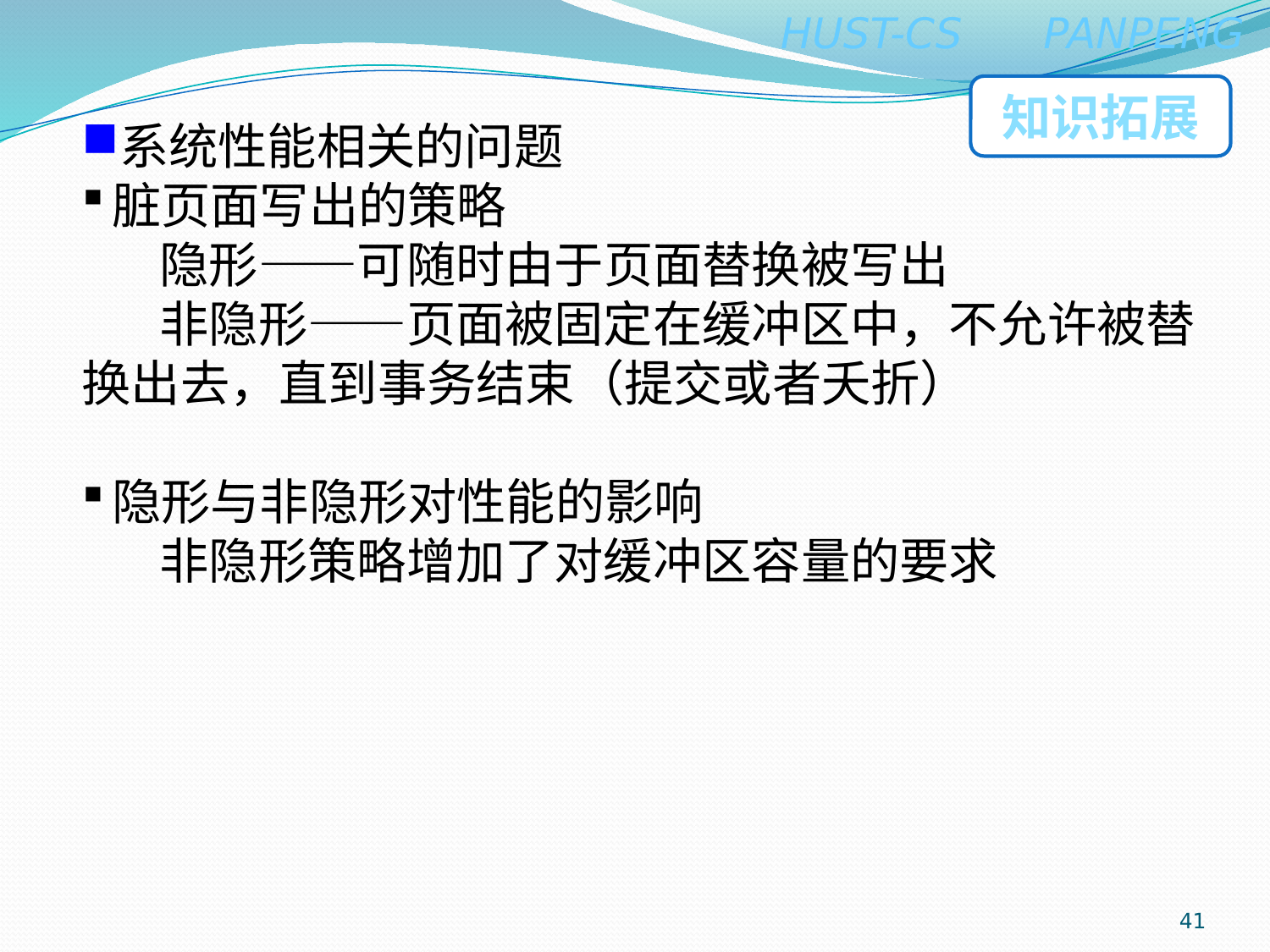

知识拓展
系统性能相关的问题
脏页面写出的策略
      隐形——可随时由于页面替换被写出
      非隐形——页面被固定在缓冲区中，不允许被替换出去，直到事务结束（提交或者夭折）

隐形与非隐形对性能的影响
      非隐形策略增加了对缓冲区容量的要求
41